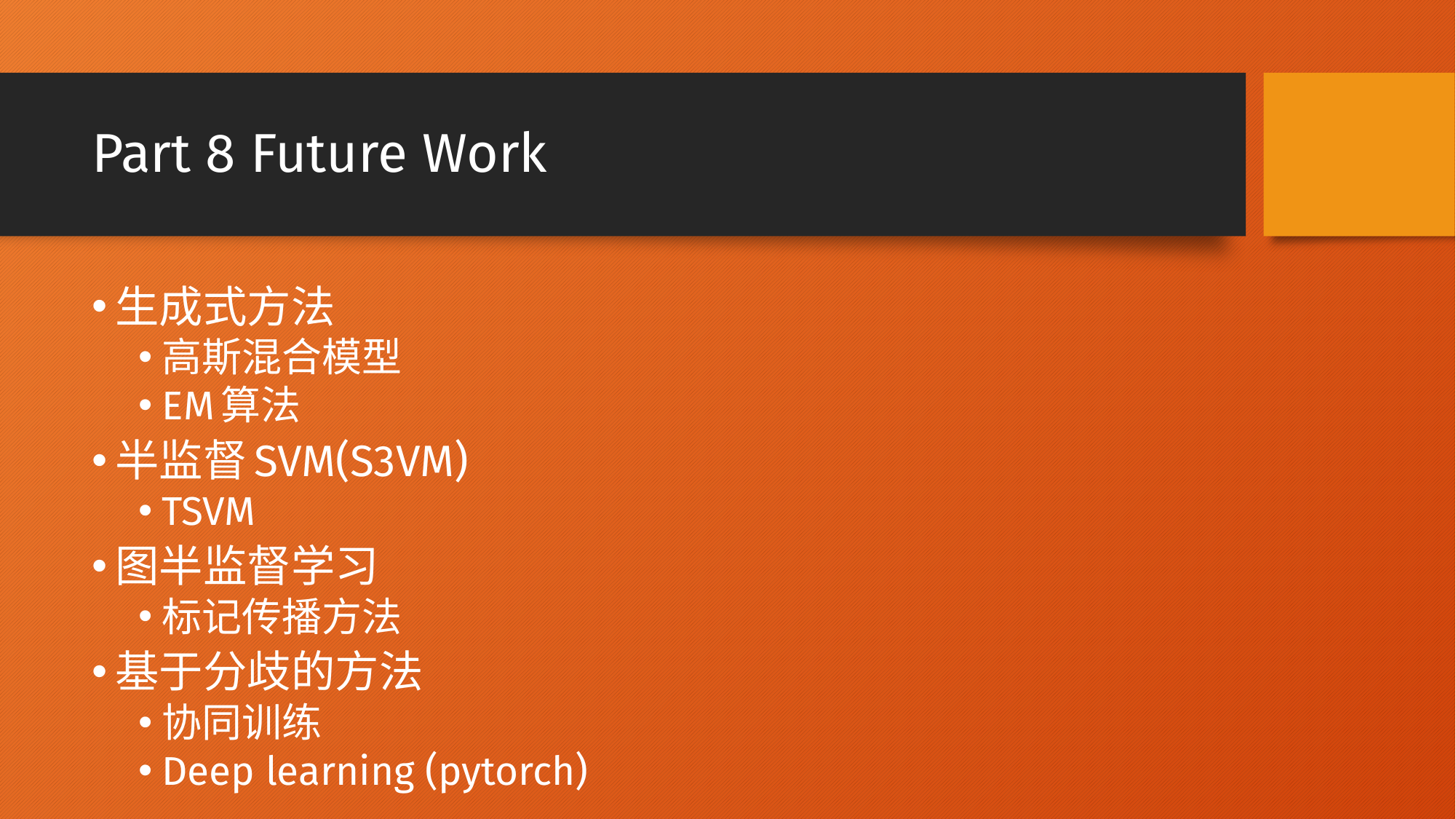

# Part 8 Future Work
生成式方法
高斯混合模型
EM算法
半监督SVM(S3VM)
TSVM
图半监督学习
标记传播方法
基于分歧的方法
协同训练
Deep learning (pytorch)